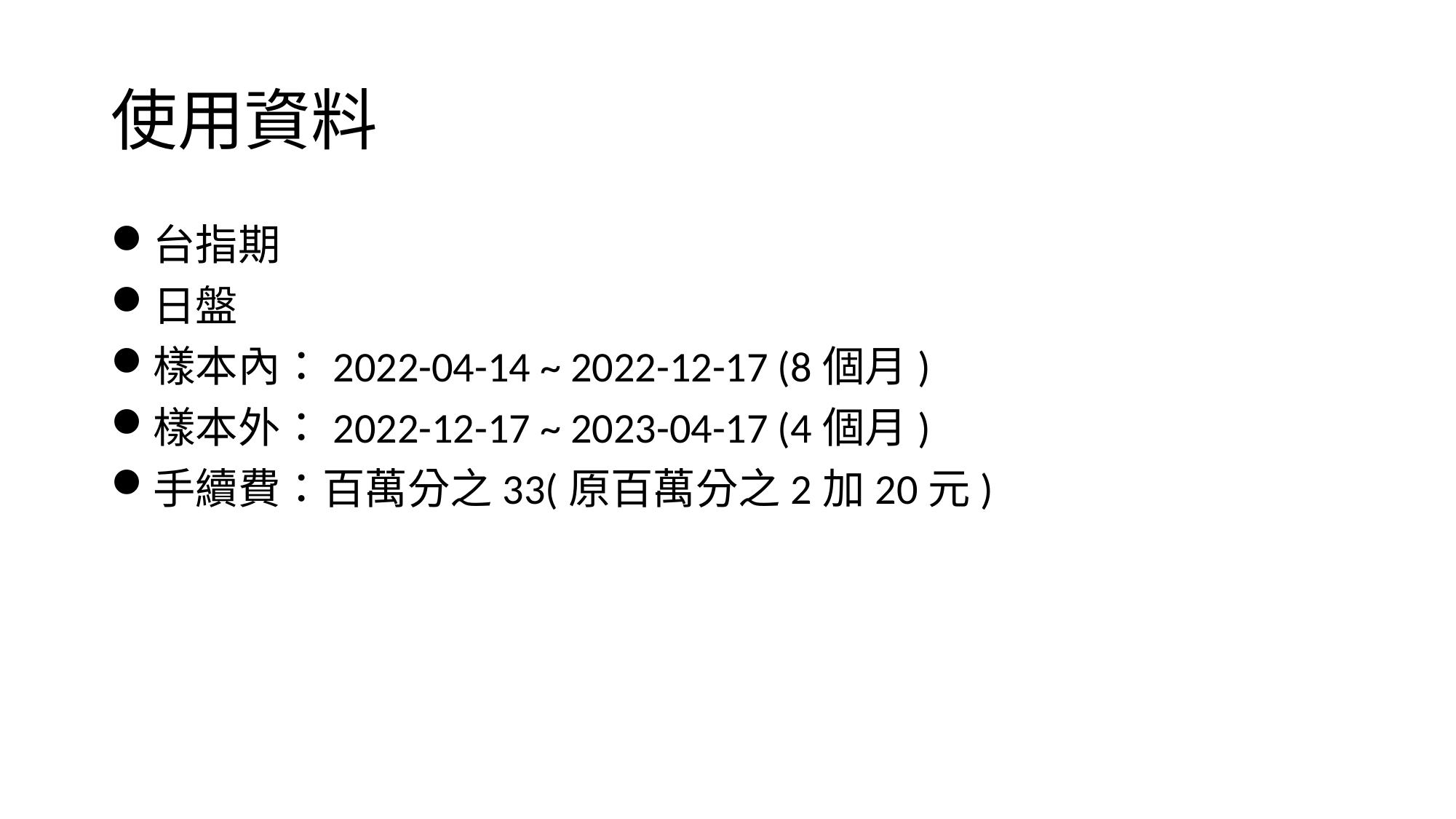

# 使用資料
台指期
日盤
樣本內：2022-04-14 ~ 2022-12-17 (8個月)
樣本外：2022-12-17 ~ 2023-04-17 (4個月)
手續費：百萬分之33(原百萬分之2加20元)